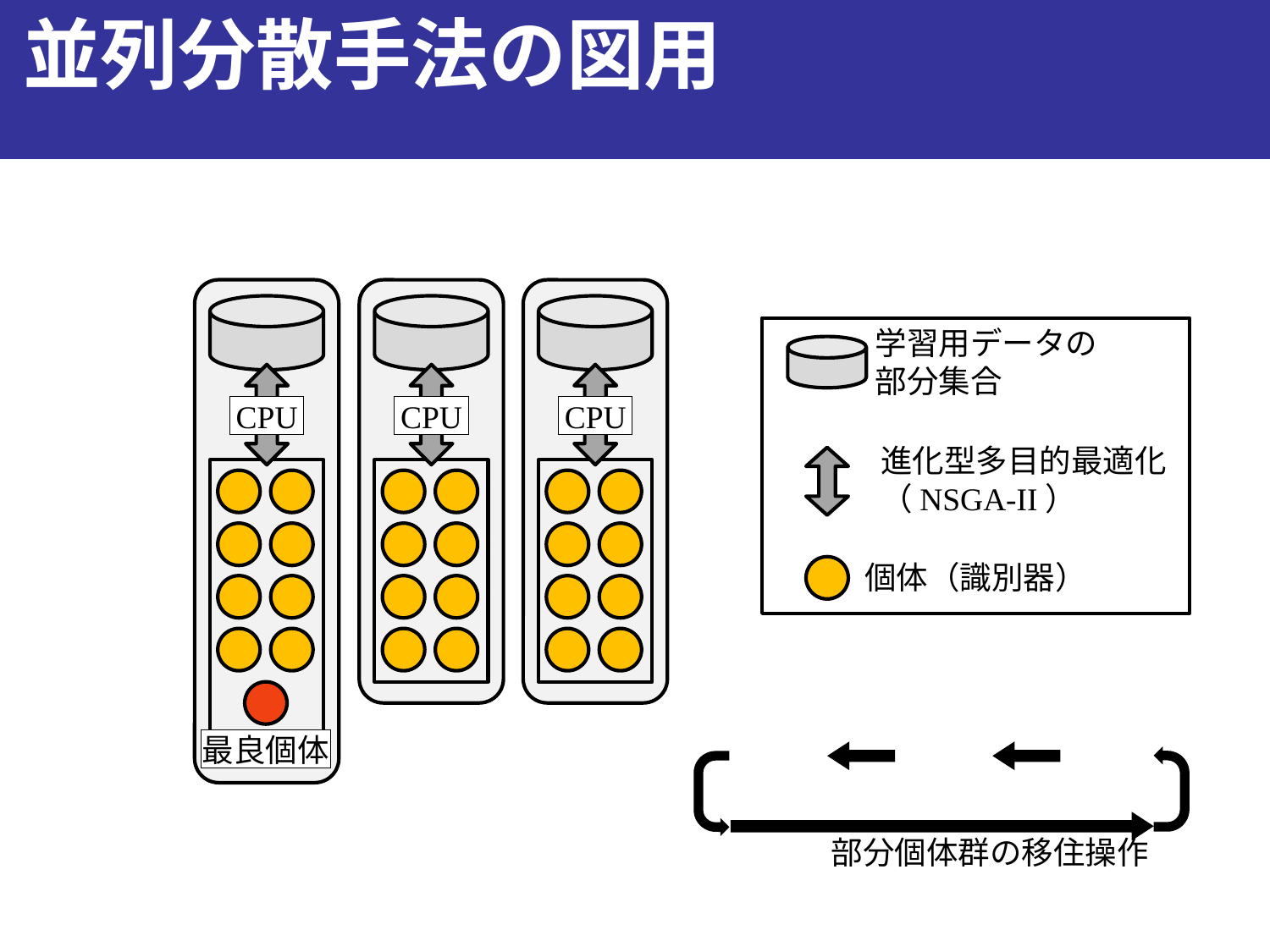

並列分散手法の図用

CPU

最良個体

CPU

CPU

学習用データの
部分集合

進化型多目的最適化
（NSGA-II）

個体（識別器）

部分個体群の移住操作